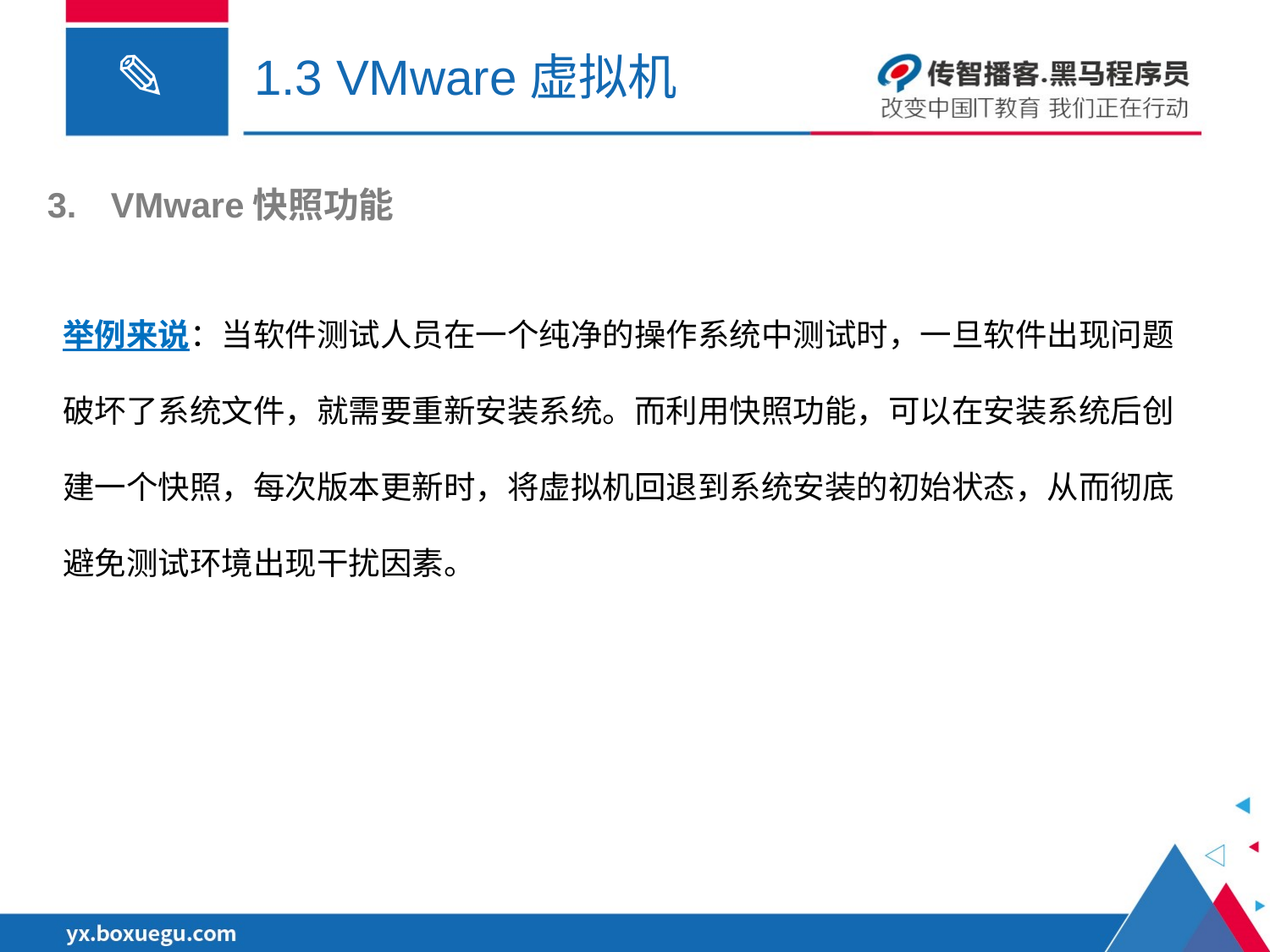

# 1.3 VMware虚拟机
VMware快照功能
举例来说：当软件测试人员在一个纯净的操作系统中测试时，一旦软件出现问题破坏了系统文件，就需要重新安装系统。而利用快照功能，可以在安装系统后创建一个快照，每次版本更新时，将虚拟机回退到系统安装的初始状态，从而彻底避免测试环境出现干扰因素。